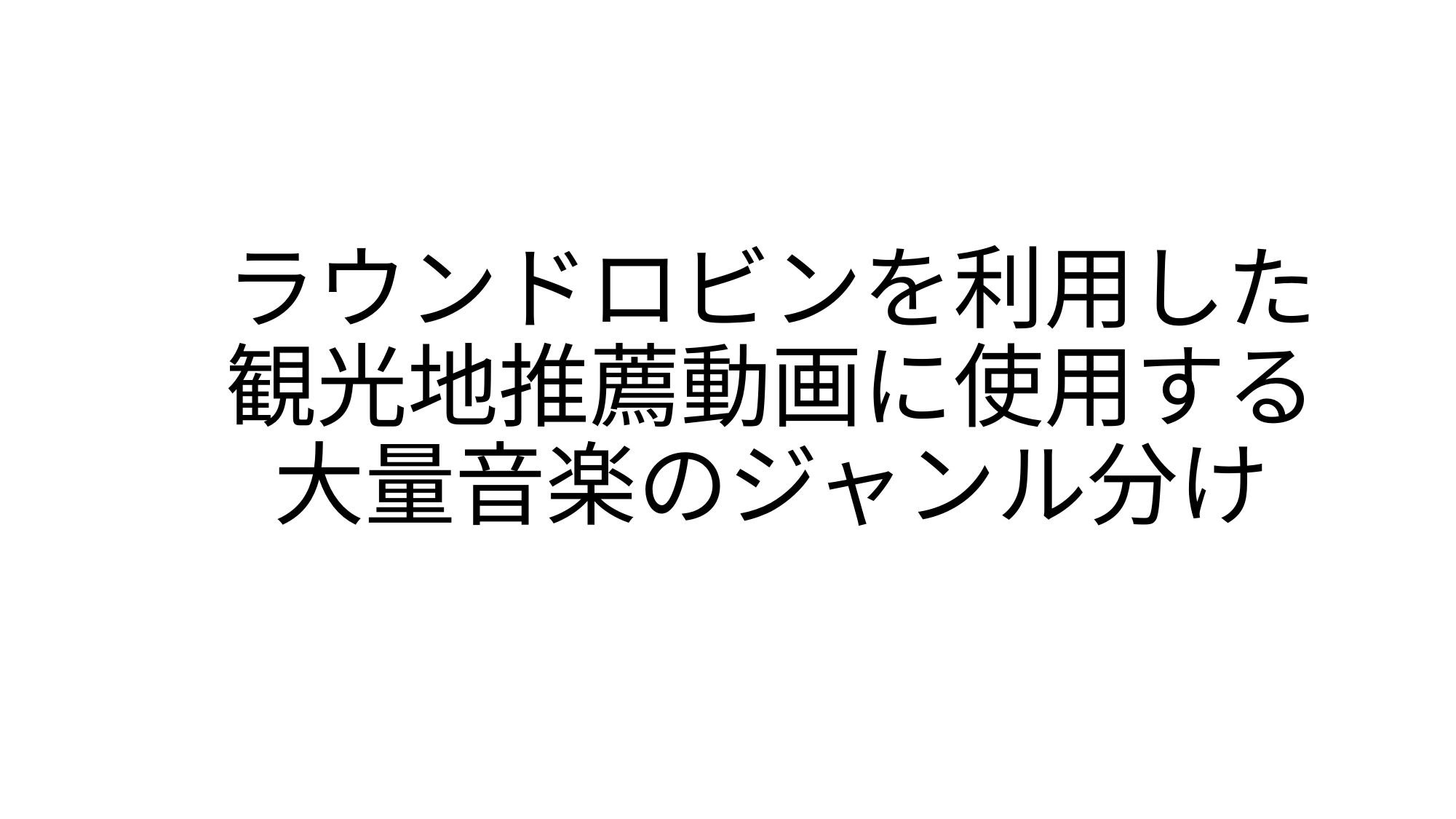

# ラウンドロビンを利用した観光地推薦動画に使用する大量音楽のジャンル分け